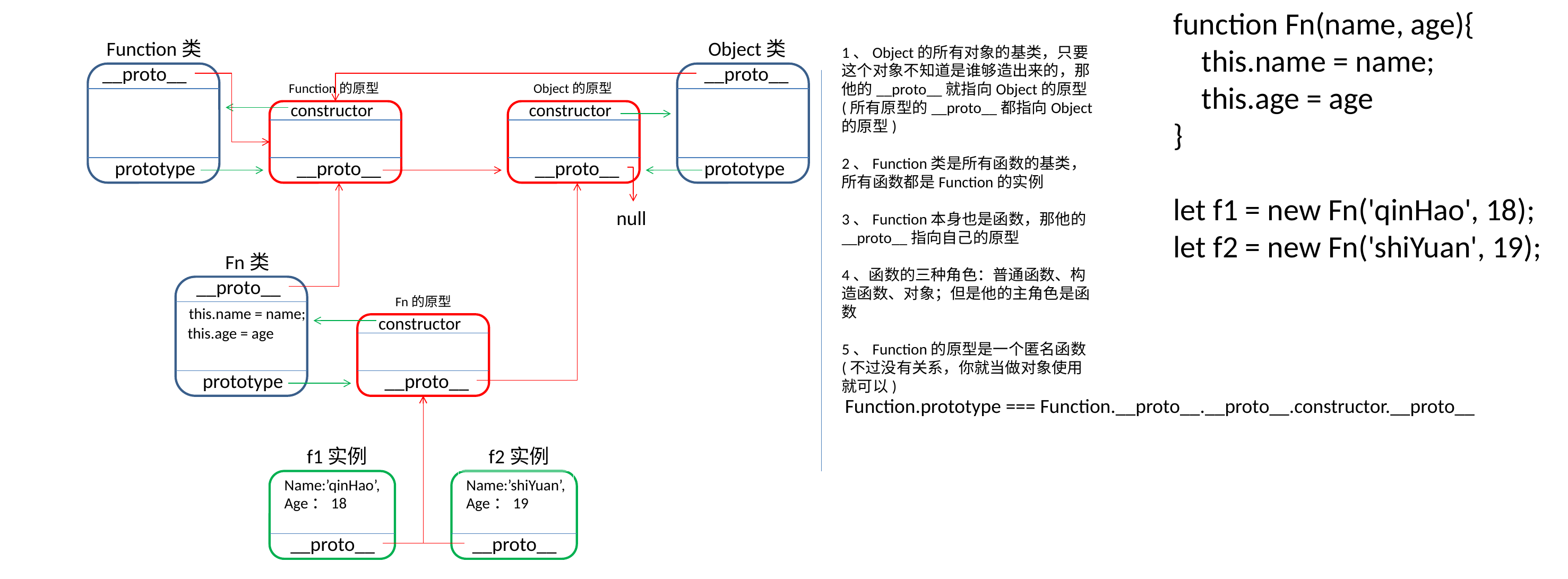

function Fn(name, age){
        this.name = name;
        this.age = age
    }
    let f1 = new Fn('qinHao', 18);
    let f2 = new Fn('shiYuan', 19);

Function类
Object类
1、Object的所有对象的基类，只要这个对象不知道是谁够造出来的，那他的__proto__就指向Object的原型(所有原型的__proto__都指向Object的原型)

2、Function类是所有函数的基类，所有函数都是Function的实例

3、Function本身也是函数，那他的__proto__指向自己的原型

4、函数的三种角色：普通函数、构造函数、对象；但是他的主角色是函数

5、Function的原型是一个匿名函数(不过没有关系，你就当做对象使用就可以)
__proto__
__proto__

Function的原型
Object的原型
constructor
constructor

prototype
__proto__
__proto__
prototype
null
Fn类
__proto__

Fn的原型
 this.name = name;
 this.age = age

constructor

prototype
__proto__
Function.prototype === Function.__proto__.__proto__.constructor.__proto__
f1实例
f2实例

Name:’qinHao’,
Age：18

Name:’shiYuan’,
Age：19
__proto__
__proto__